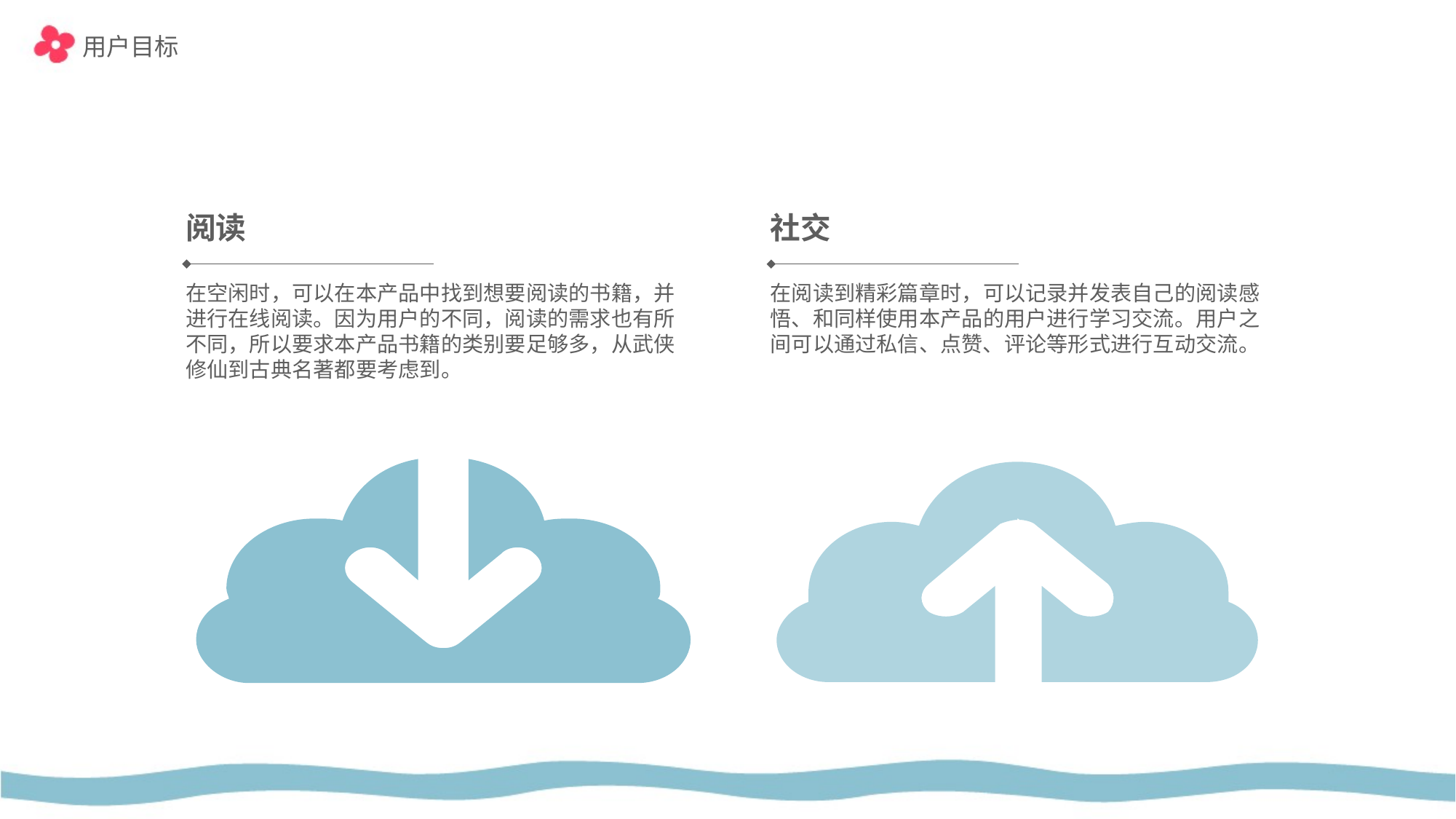

用户目标
阅读
社交
在空闲时，可以在本产品中找到想要阅读的书籍，并进行在线阅读。因为用户的不同，阅读的需求也有所不同，所以要求本产品书籍的类别要足够多，从武侠修仙到古典名著都要考虑到。
在阅读到精彩篇章时，可以记录并发表自己的阅读感悟、和同样使用本产品的用户进行学习交流。用户之间可以通过私信、点赞、评论等形式进行互动交流。